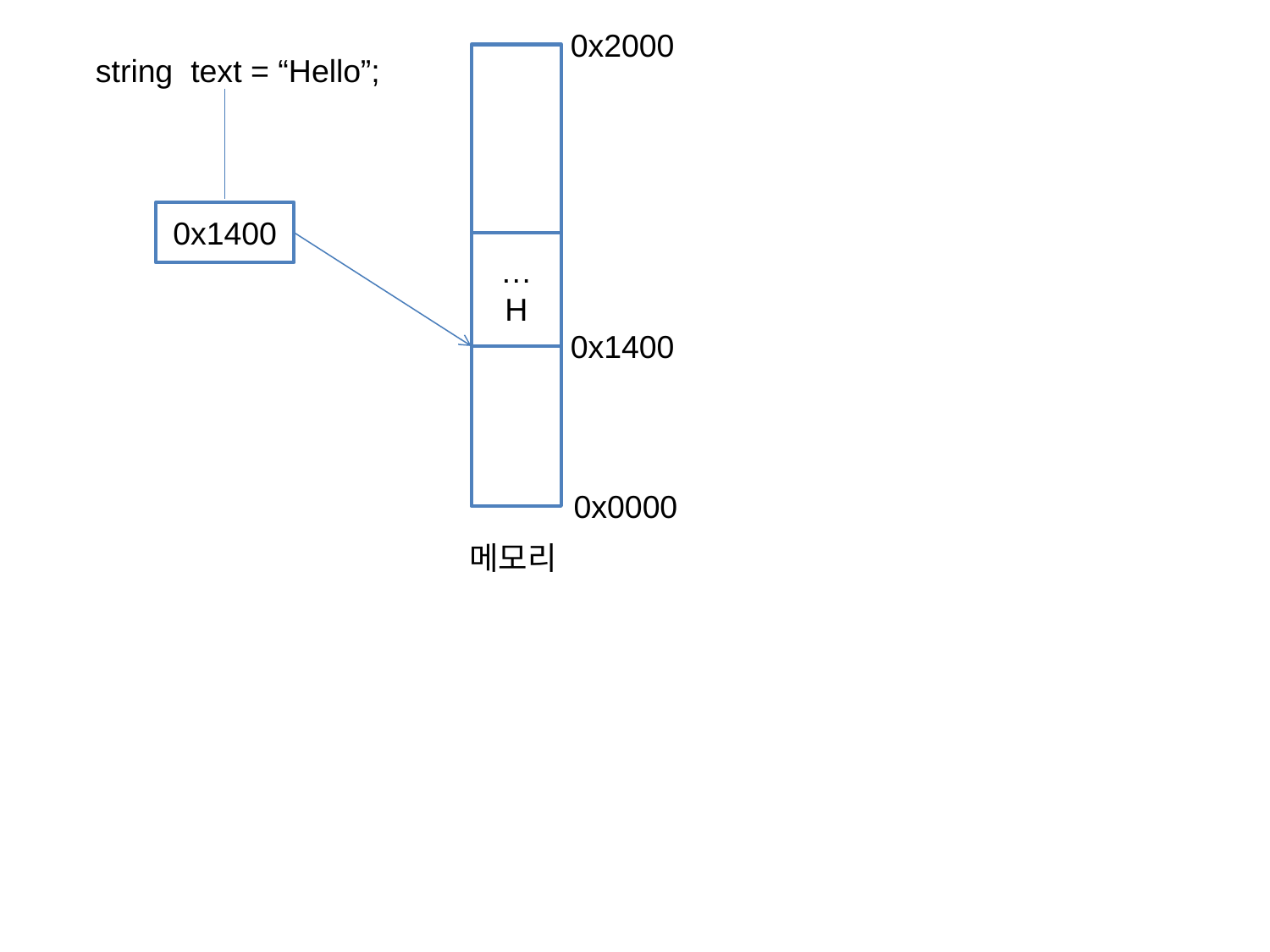

0x2000

string  text = “Hello”;
0x1400
…
H
0x1400
메모리
0x0000